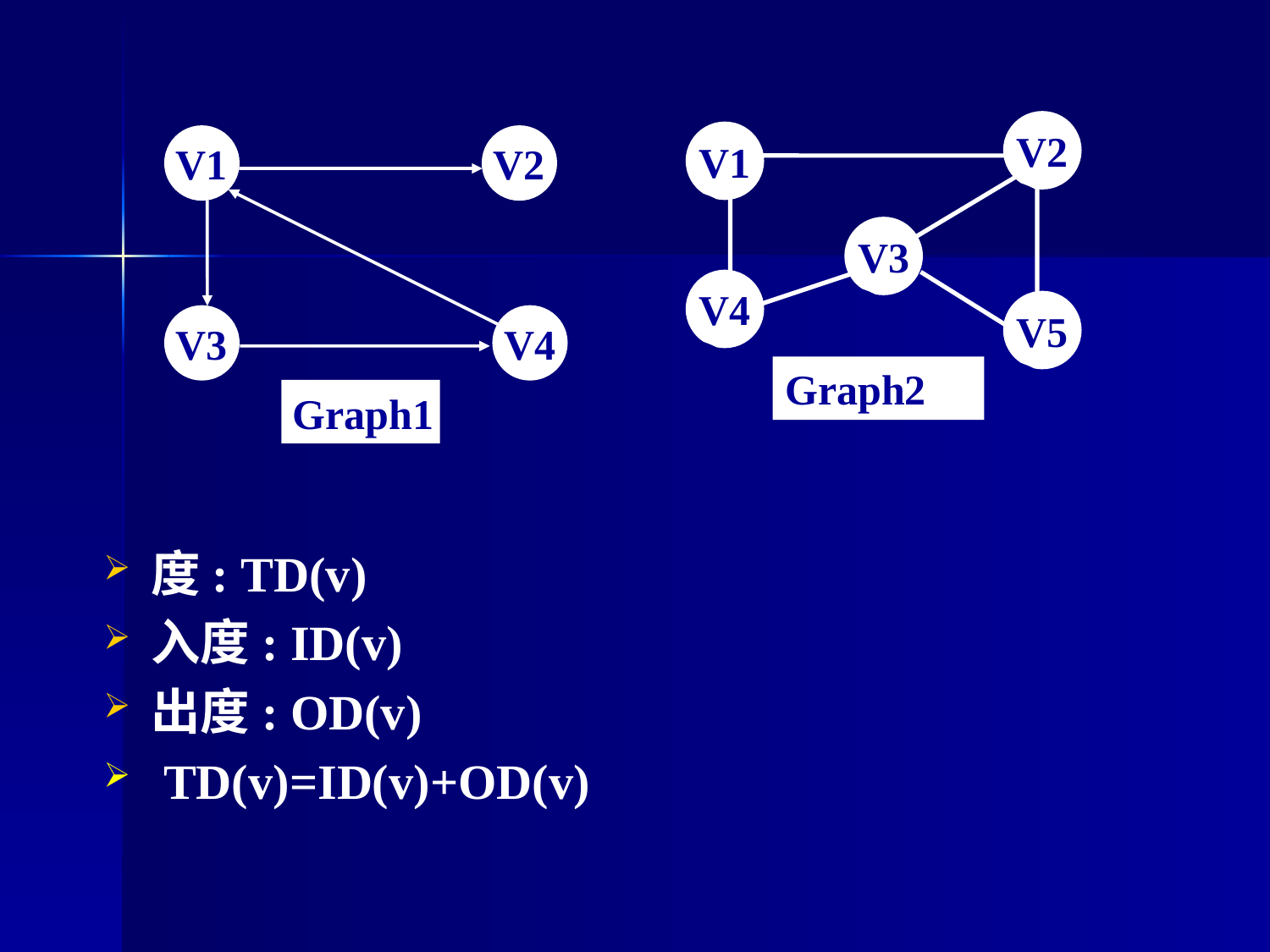

V2
V1

V3
V4

V5
Graph2
V1
V2

V3
V4

Graph1
度: TD(v)
入度: ID(v)
出度: OD(v)
 TD(v)=ID(v)+OD(v)